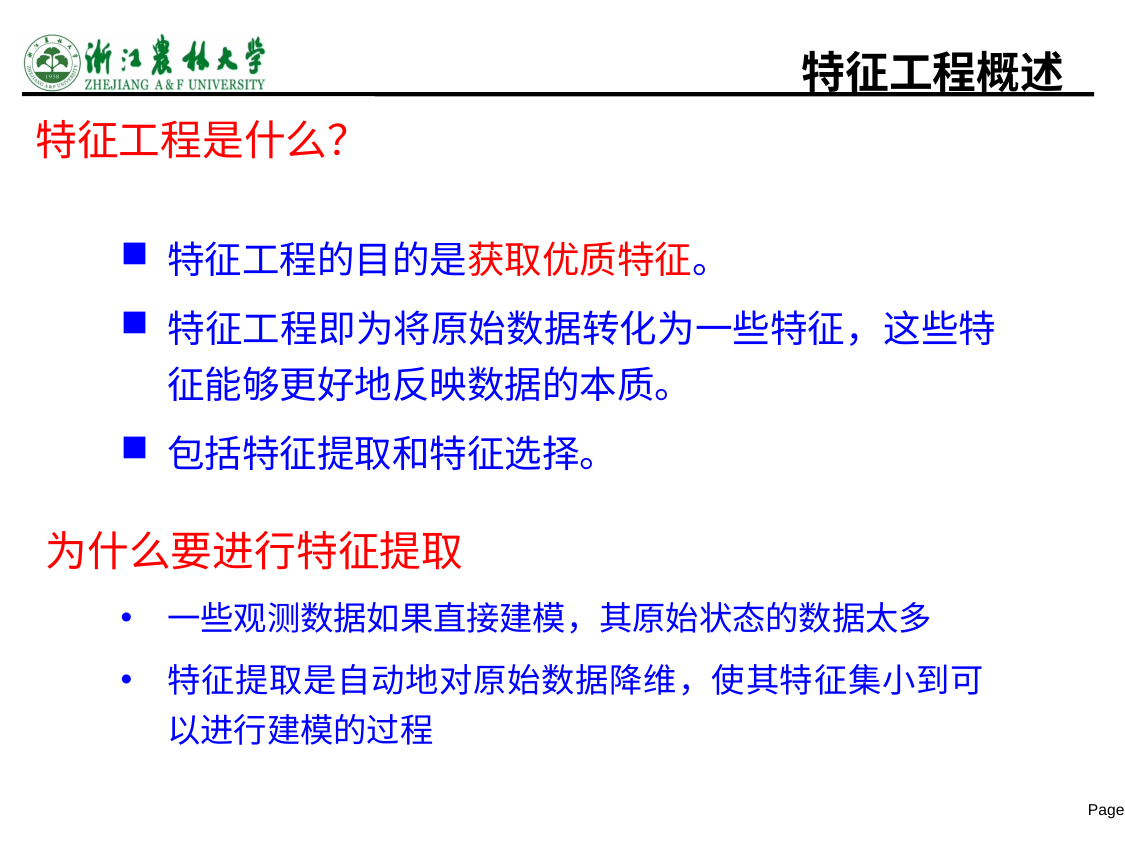

# 特征工程概述
特征工程是什么？
特征工程的目的是获取优质特征。
特征工程即为将原始数据转化为一些特征，这些特征能够更好地反映数据的本质。
包括特征提取和特征选择。
为什么要进行特征提取
一些观测数据如果直接建模，其原始状态的数据太多
特征提取是自动地对原始数据降维，使其特征集小到可以进行建模的过程